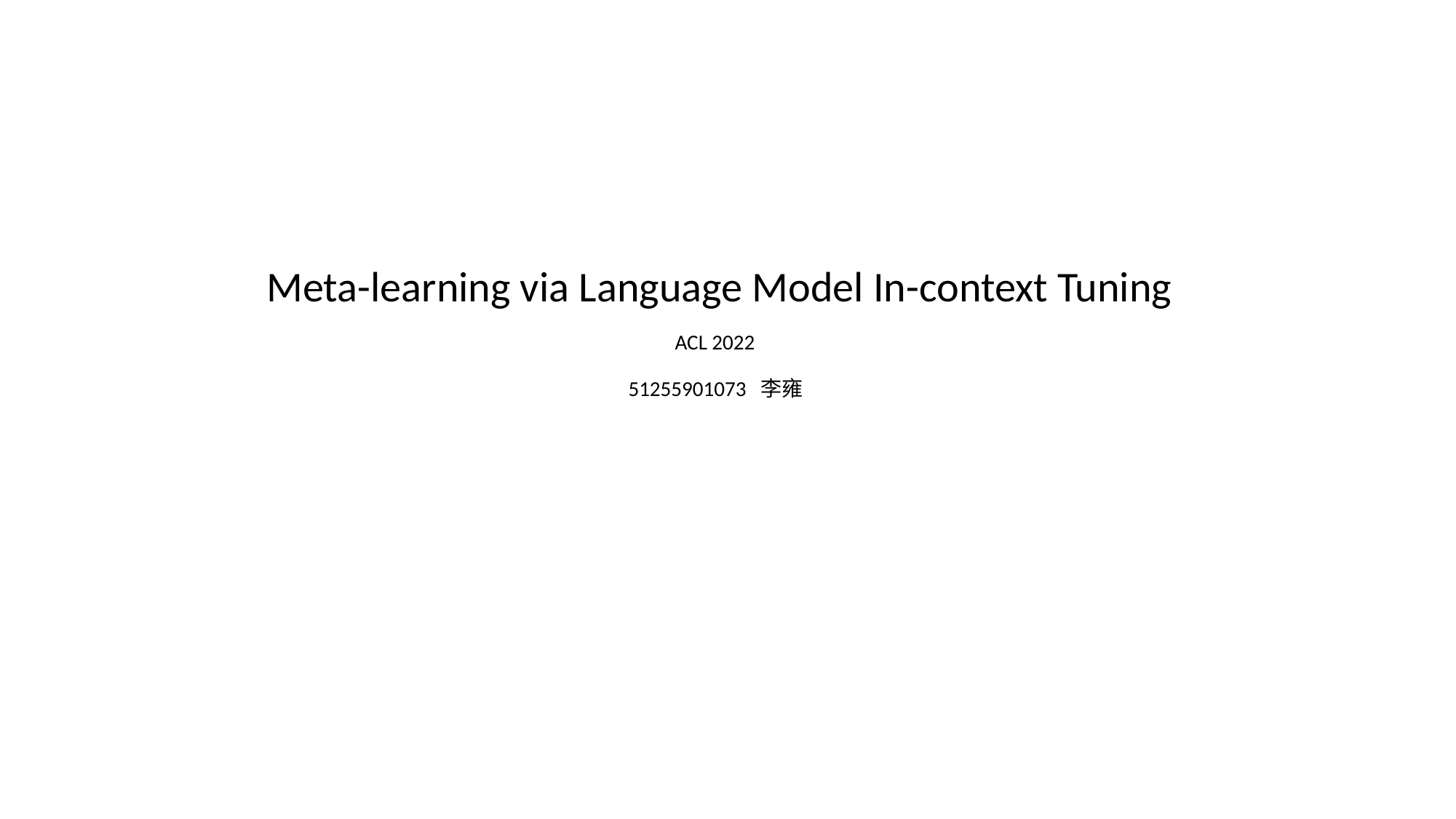

Meta-learning via Language Model In-context Tuning
ACL 2022
51255901073  李雍